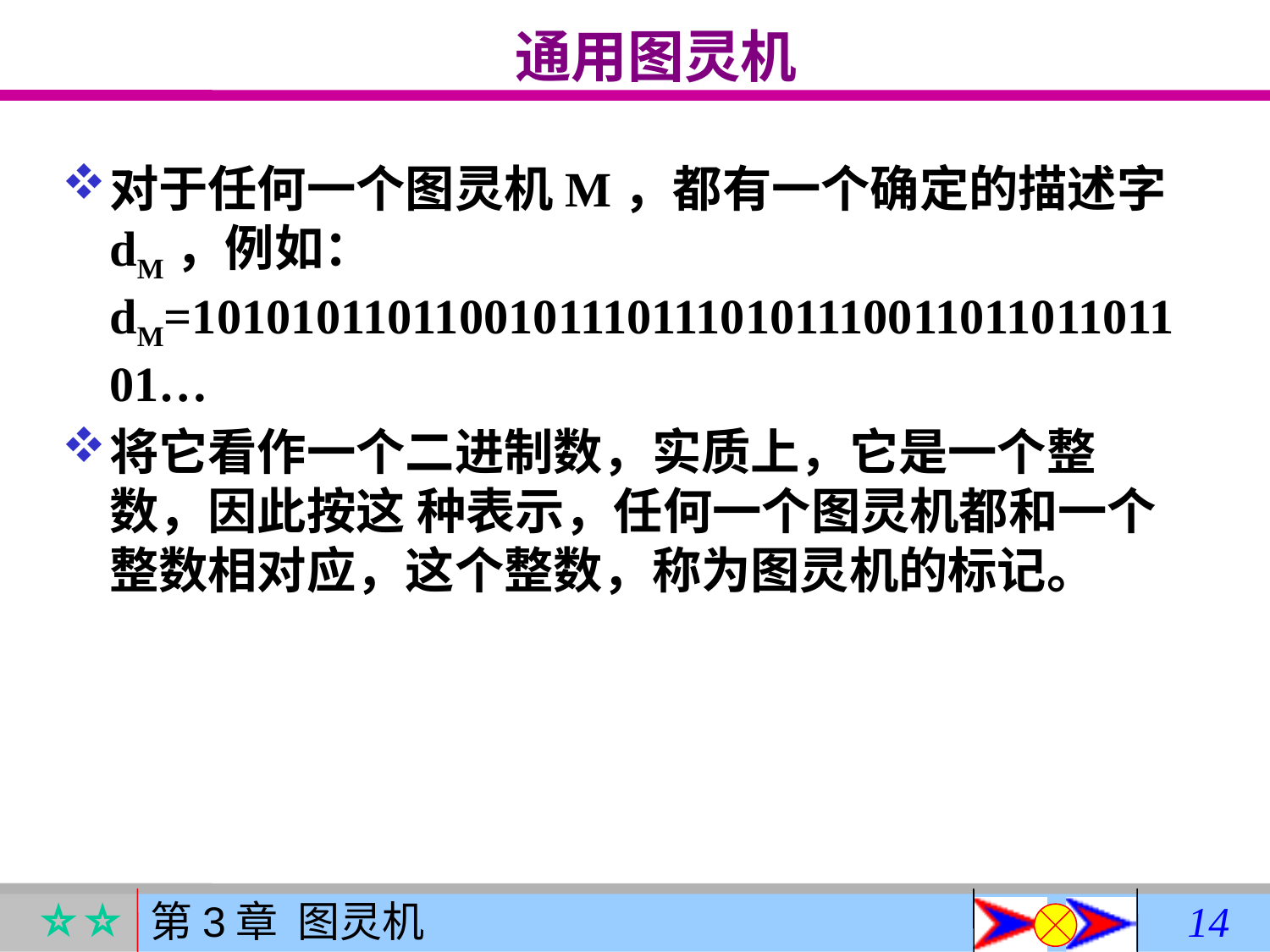

通用图灵机
对于任何一个图灵机M，都有一个确定的描述字dM，例如：		dM=1010101101100101110111010111001101101101101…
将它看作一个二进制数，实质上，它是一个整数，因此按这 种表示，任何一个图灵机都和一个整数相对应，这个整数，称为图灵机的标记。